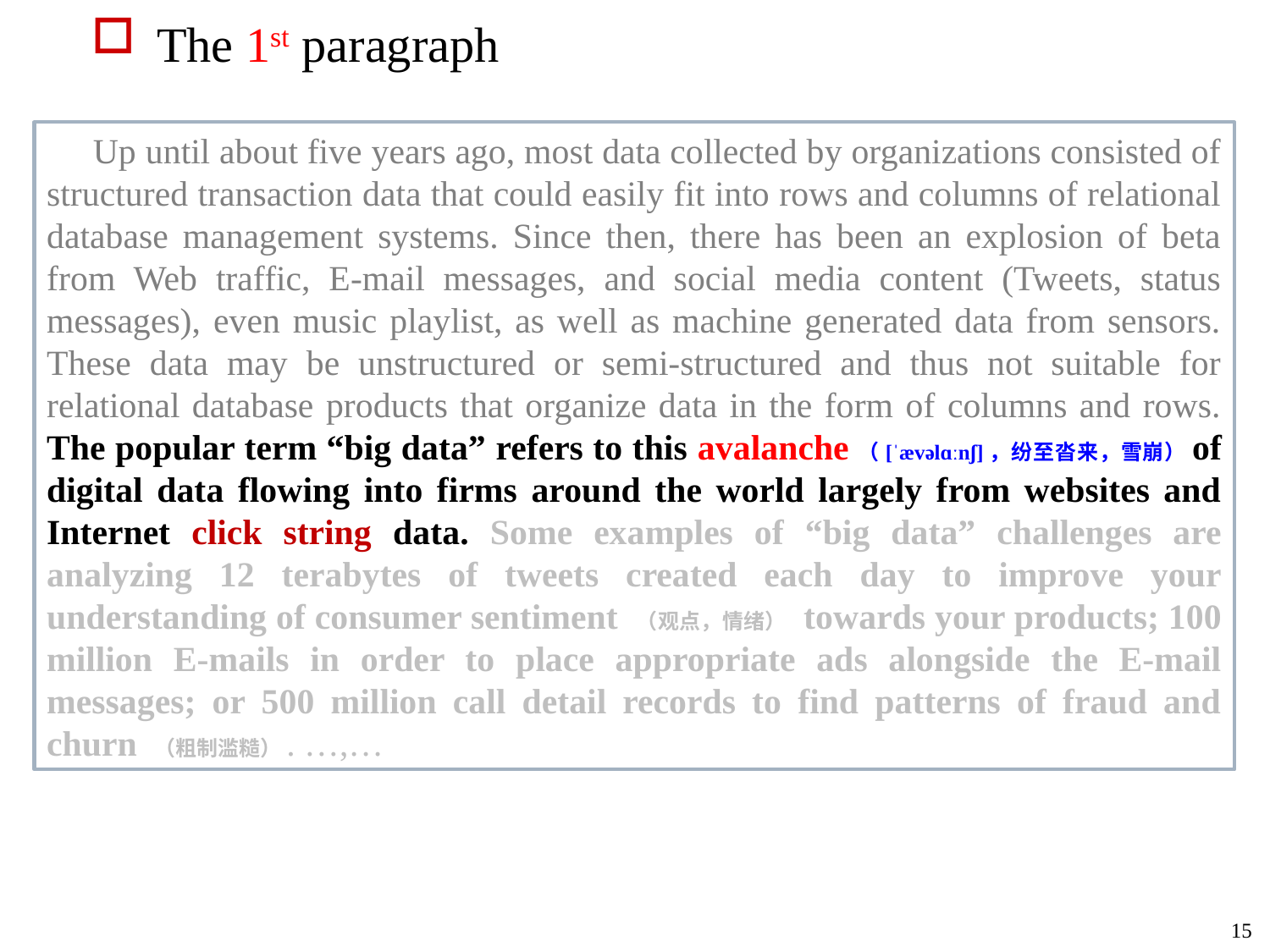

The 1st paragraph
     Up until about five years ago, most data collected by organizations consisted of structured transaction data that could easily fit into rows and columns of relational database management systems. Since then, there has been an explosion of beta from Web traffic, E-mail messages, and social media content (Tweets, status messages), even music playlist, as well as machine generated data from sensors. These data may be unstructured or semi-structured and thus not suitable for relational database products that organize data in the form of columns and rows. The popular term “big data” refers to this avalanche（[ˈævəlɑːnʃ]，纷至沓来，雪崩）of digital data flowing into firms around the world largely from websites and Internet click string data. Some examples of “big data” challenges are analyzing 12 terabytes of tweets created each day to improve your understanding of consumer sentiment （观点，情绪） towards your products; 100 million E-mails in order to place appropriate ads alongside the E-mail messages; or 500 million call detail records to find patterns of fraud and churn （粗制滥糙）. …,…
15